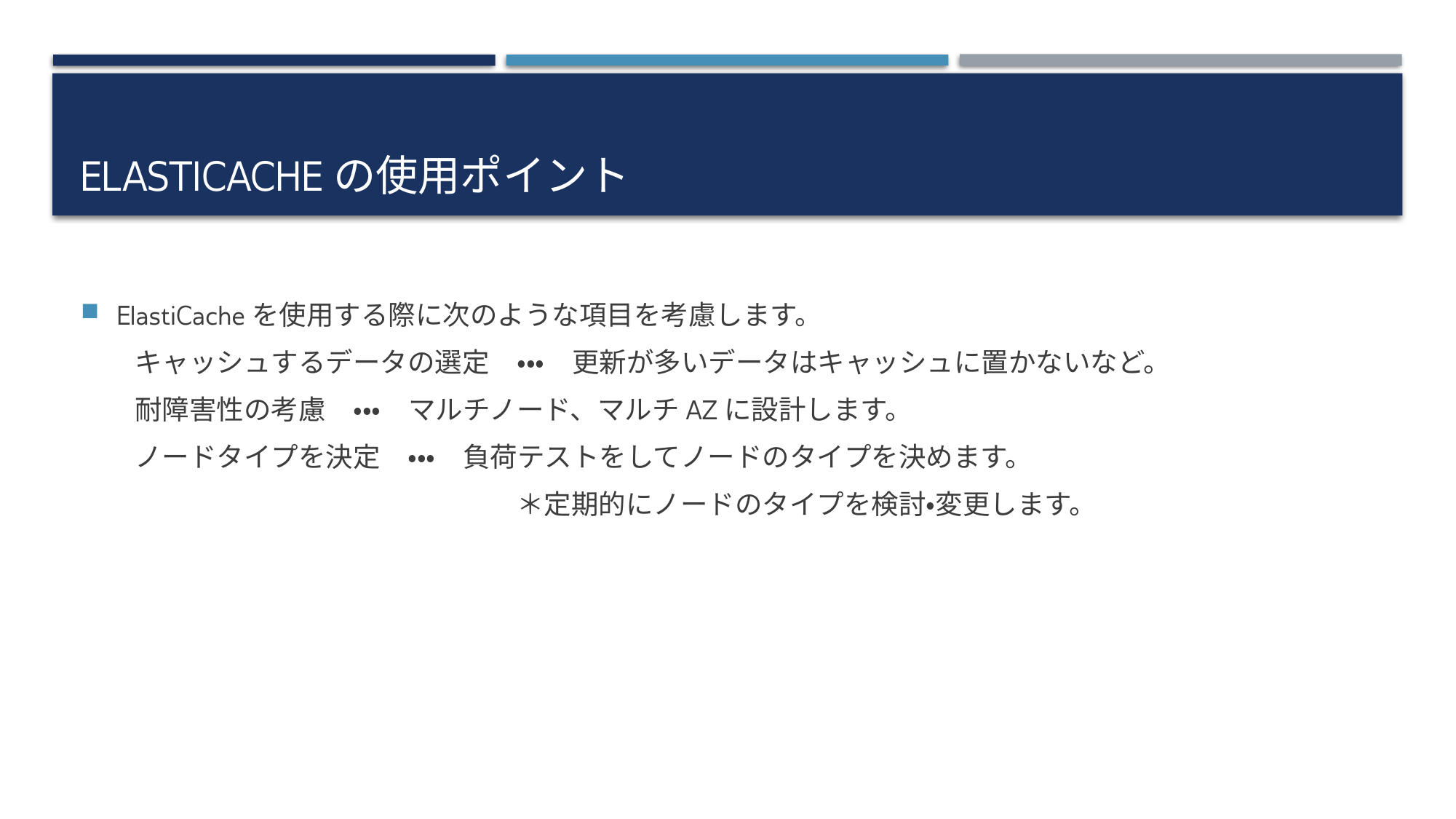

# Elasticacheの使用ポイント
ElastiCacheを使用する際に次のような項目を考慮します。
　　キャッシュするデータの選定　・・・　更新が多いデータはキャッシュに置かないなど。
　　耐障害性の考慮　・・・　マルチノード、マルチAZに設計します。
　　ノードタイプを決定　・・・　負荷テストをしてノードのタイプを決めます。
　　　　　　　　　　　　　　　　＊定期的にノードのタイプを検討・変更します。